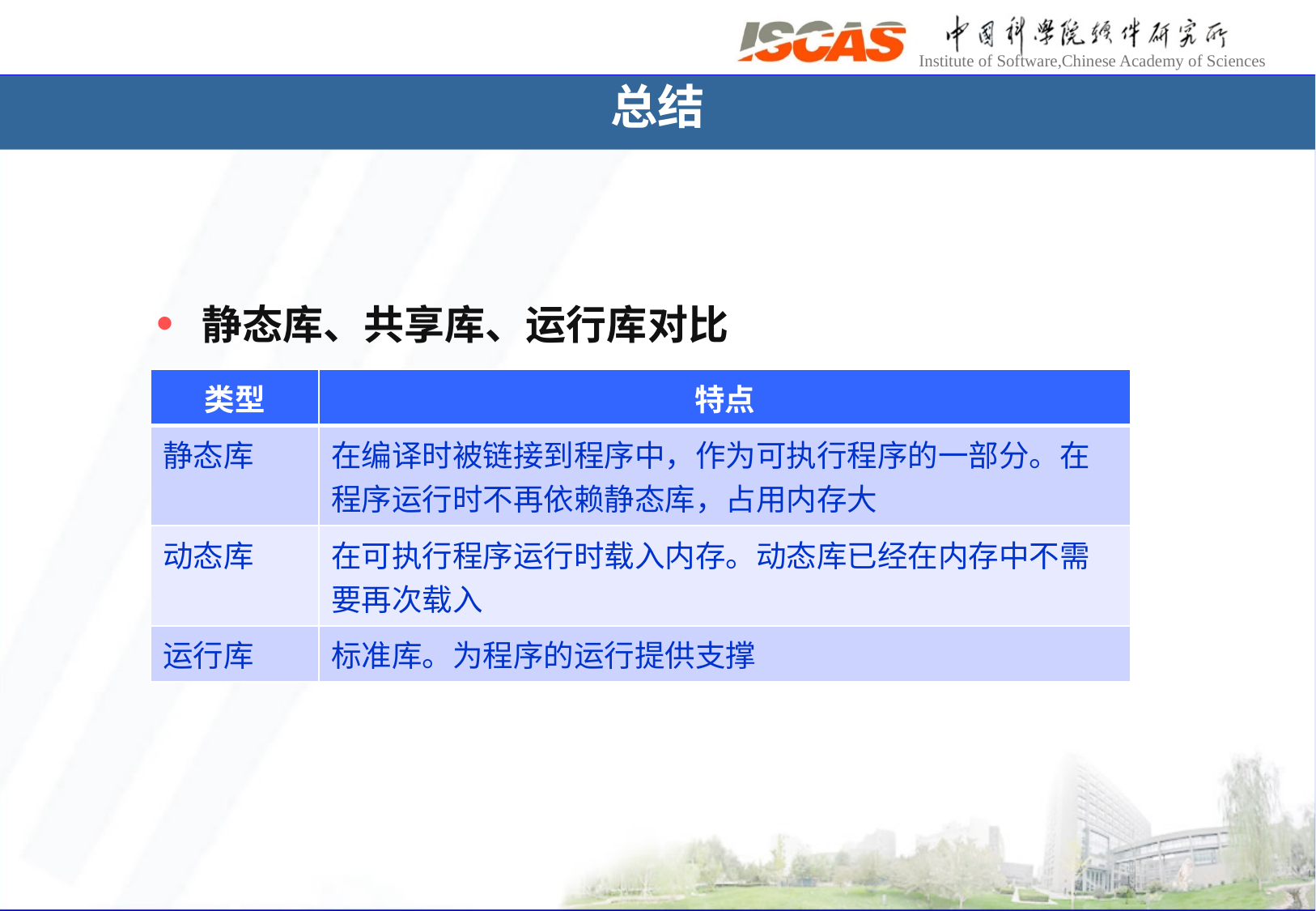

总结
静态库、共享库、运行库对比

| 类型 | 特点 |
| --- | --- |
| 静态库 | 在编译时被链接到程序中，作为可执行程序的一部分。在程序运行时不再依赖静态库，占用内存大 |
| 动态库 | 在可执行程序运行时载入内存。动态库已经在内存中不需要再次载入 |
| 运行库 | 标准库。为程序的运行提供支撑 |